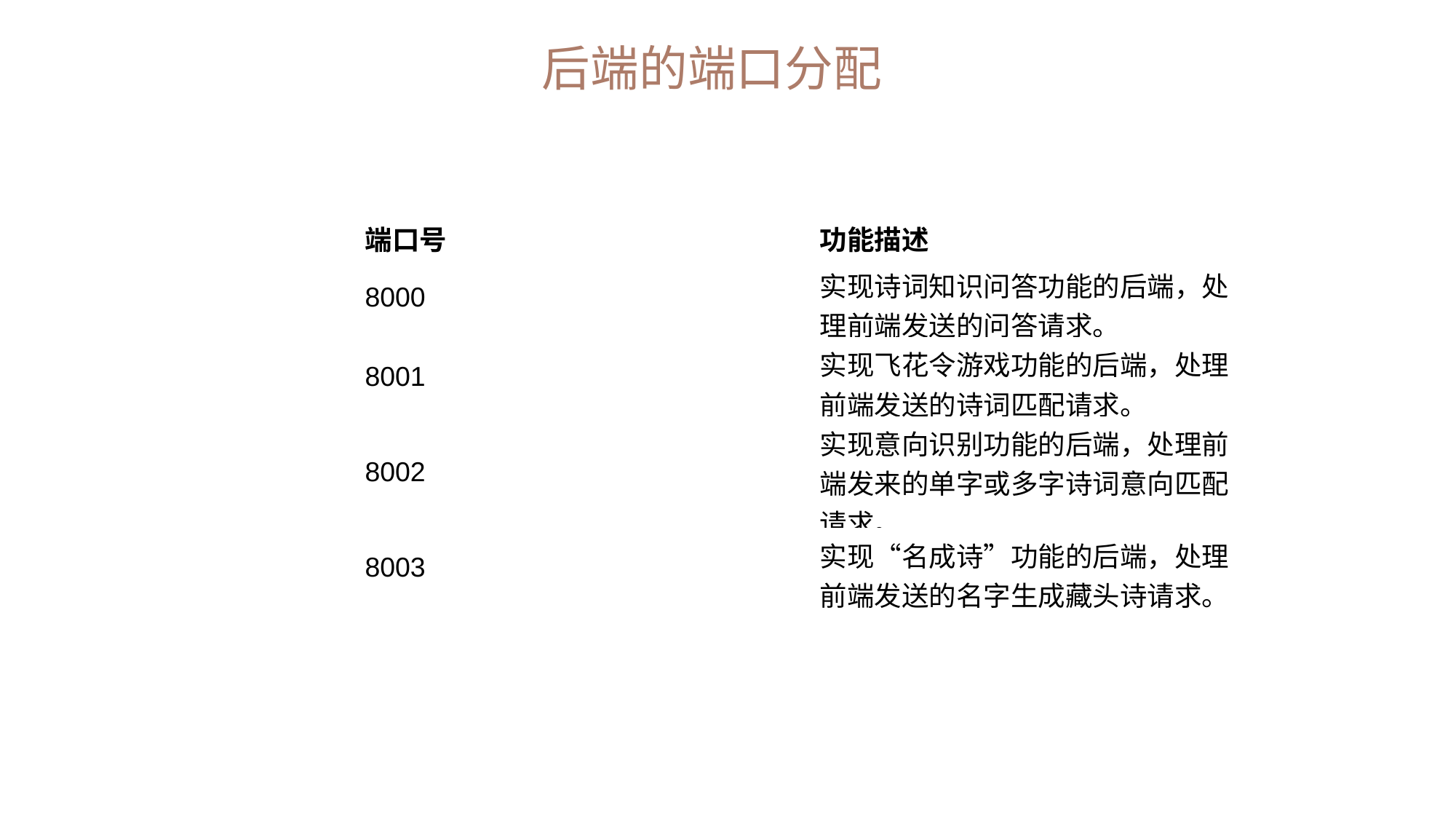

后端的端口分配
| 端口号 | 功能描述 |
| --- | --- |
| 8000 | 实现诗词知识问答功能的后端，处理前端发送的问答请求。 |
| 8001 | 实现飞花令游戏功能的后端，处理前端发送的诗词匹配请求。 |
| 8002 | 实现意向识别功能的后端，处理前端发来的单字或多字诗词意向匹配请求。 |
| 8003 | 实现“名成诗”功能的后端，处理前端发送的名字生成藏头诗请求。 |